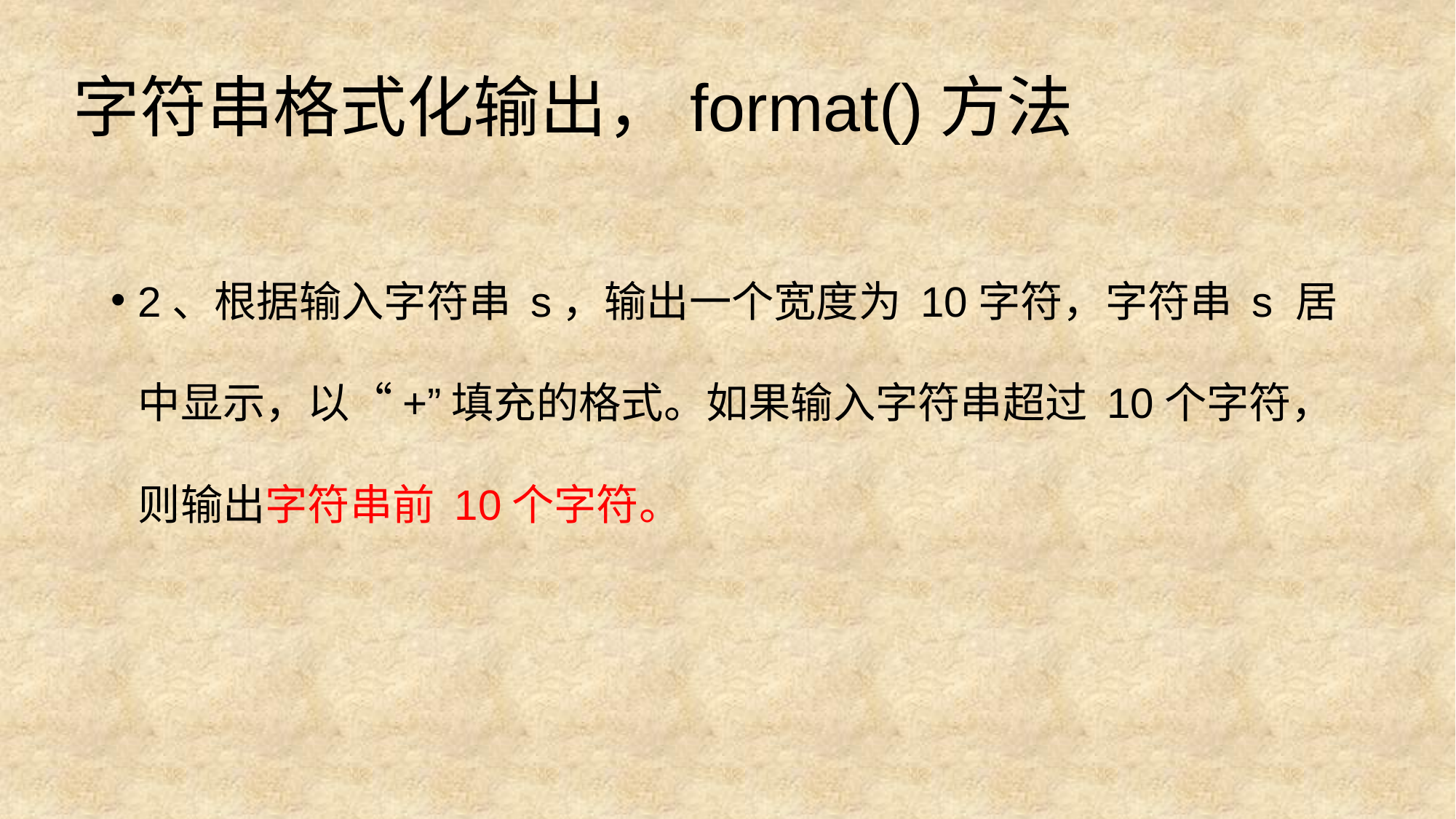

# 字符串格式化输出，format()方法
2、根据输入字符串 s，输出一个宽度为 10字符，字符串 s 居中显示，以“+”填充的格式。如果输入字符串超过 10个字符，则输出字符串前 10个字符。